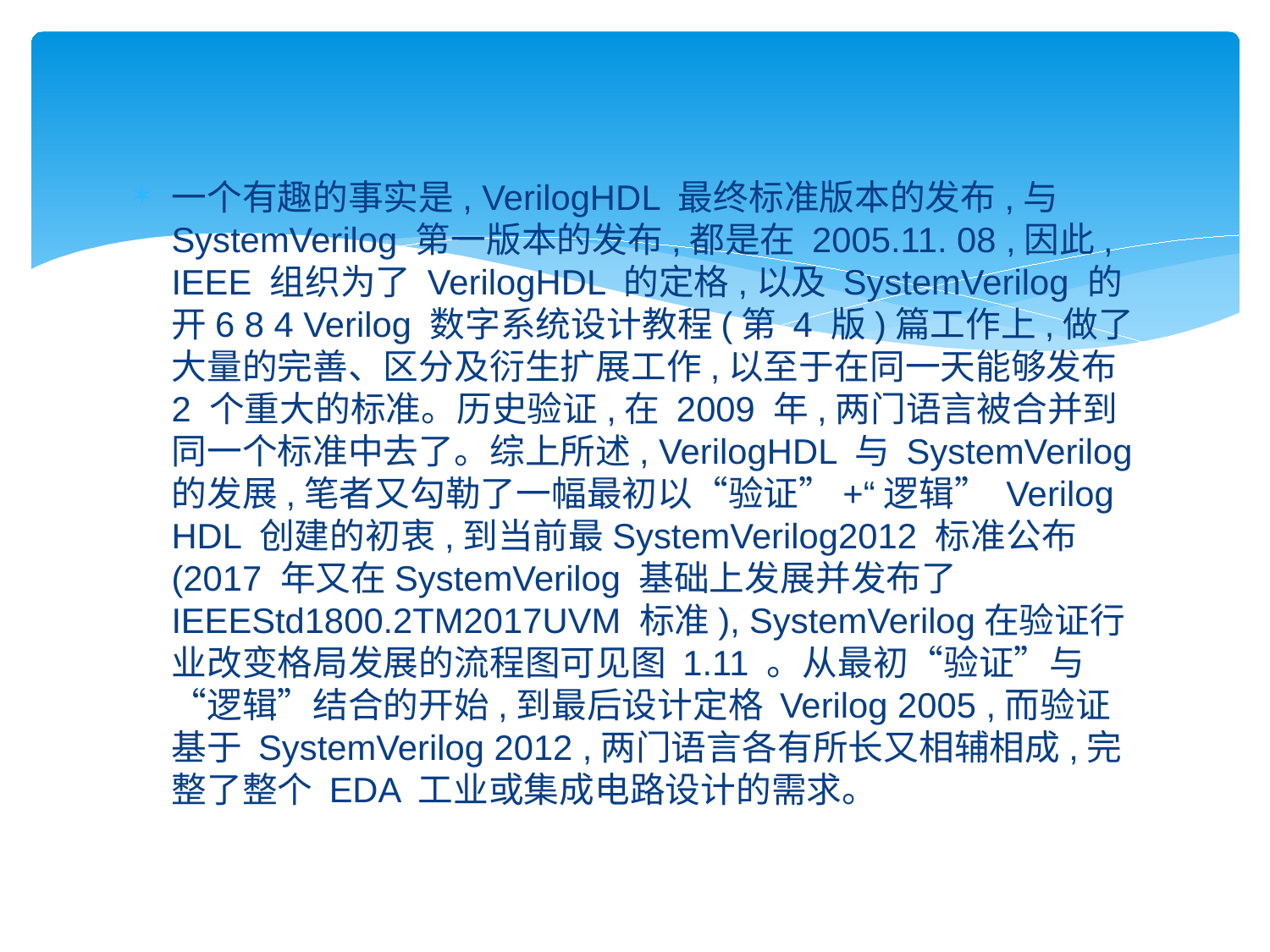

#

一个有趣的事实是, VerilogHDL 最终标准版本的发布,与 SystemVerilog 第一版本的发布,都是在 2005.11. 08 ,因此, IEEE 组织为了 VerilogHDL 的定格,以及 SystemVerilog 的开6 8 4 Verilog 数字系统设计教程(第 4 版)篇工作上,做了大量的完善、区分及衍生扩展工作,以至于在同一天能够发布 2 个重大的标准。历史验证,在 2009 年,两门语言被合并到同一个标准中去了。综上所述, VerilogHDL 与 SystemVerilog 的发展,笔者又勾勒了一幅最初以“验证”+“逻辑” Verilog HDL 创建的初衷,到当前最SystemVerilog2012 标准公布(2017 年又在SystemVerilog 基础上发展并发布了 IEEEStd1800.2TM2017UVM 标准), SystemVerilog在验证行业改变格局发展的流程图可见图 1.11 。从最初“验证”与“逻辑”结合的开始,到最后设计定格 Verilog 2005 ,而验证基于 SystemVerilog 2012 ,两门语言各有所长又相辅相成,完整了整个 EDA 工业或集成电路设计的需求。